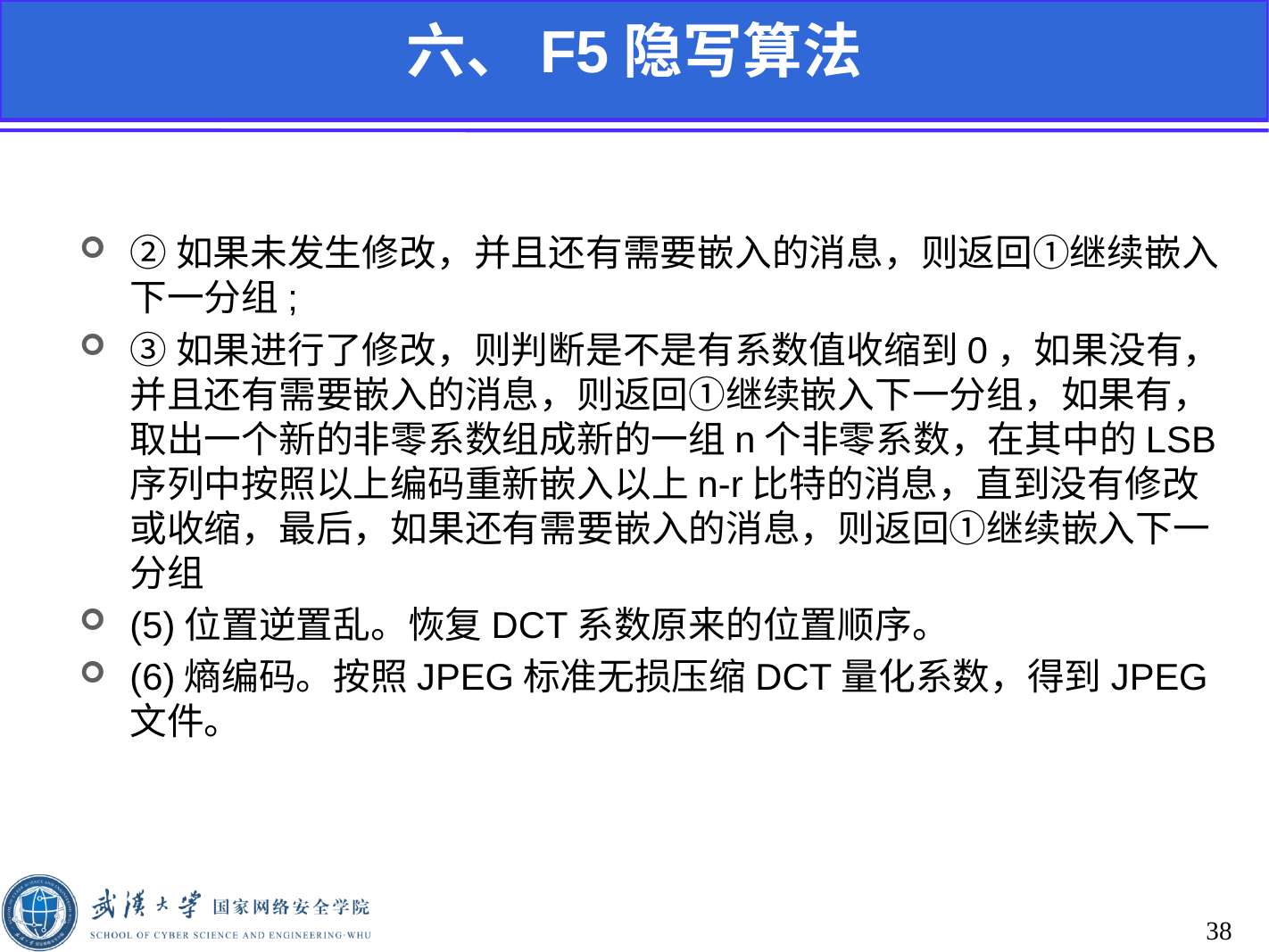

六、F5隐写算法
②如果未发生修改，并且还有需要嵌入的消息，则返回①继续嵌入下一分组;
③如果进行了修改，则判断是不是有系数值收缩到0，如果没有，并且还有需要嵌入的消息，则返回①继续嵌入下一分组，如果有，取出一个新的非零系数组成新的一组n个非零系数，在其中的LSB序列中按照以上编码重新嵌入以上n-r比特的消息，直到没有修改或收缩，最后，如果还有需要嵌入的消息，则返回①继续嵌入下一分组
(5)位置逆置乱。恢复DCT系数原来的位置顺序。
(6)熵编码。按照JPEG标准无损压缩DCT量化系数，得到JPEG文件。